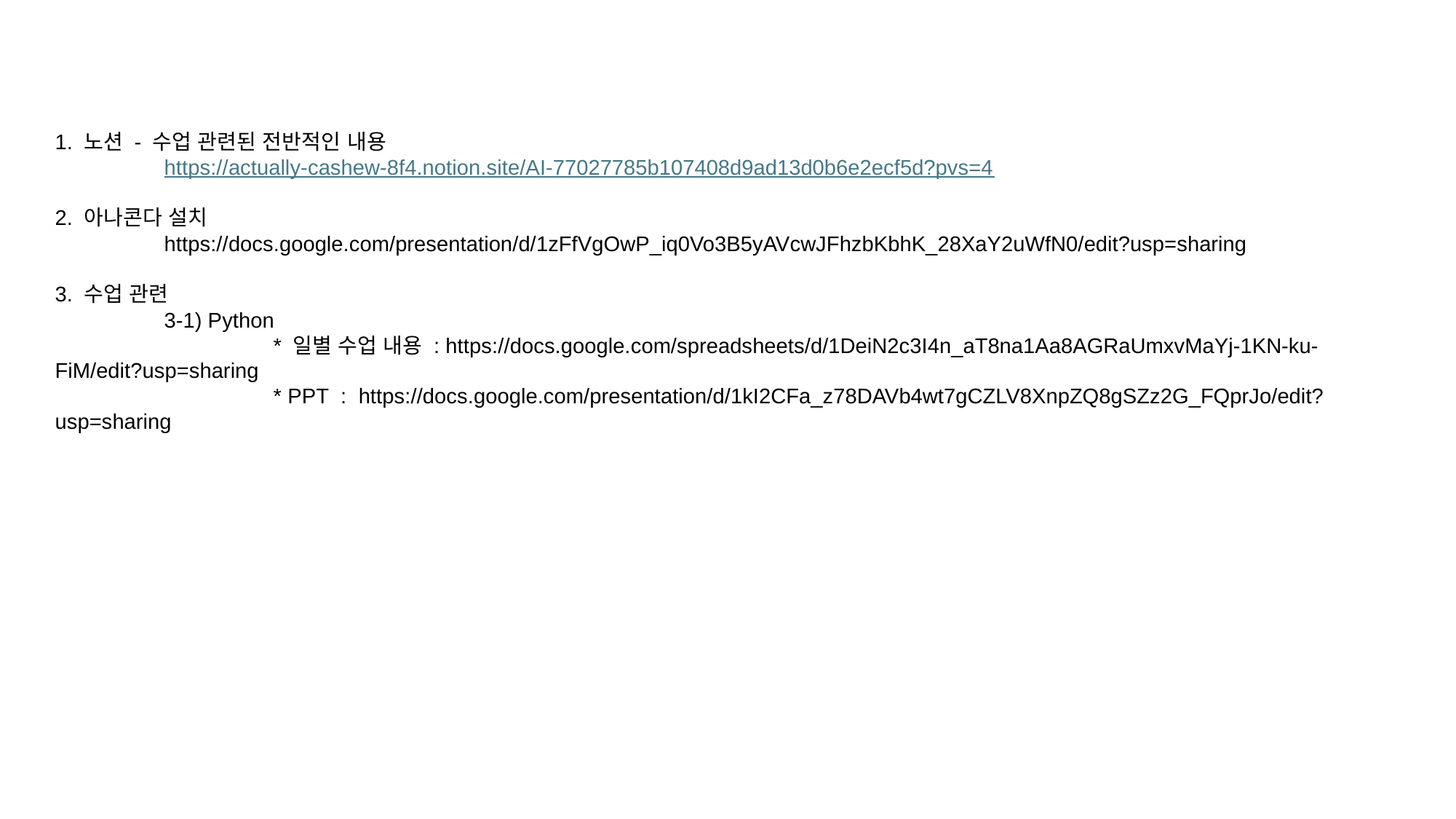

1. 노션 - 수업 관련된 전반적인 내용
 	https://actually-cashew-8f4.notion.site/AI-77027785b107408d9ad13d0b6e2ecf5d?pvs=4

2. 아나콘다 설치
	https://docs.google.com/presentation/d/1zFfVgOwP_iq0Vo3B5yAVcwJFhzbKbhK_28XaY2uWfN0/edit?usp=sharing

3. 수업 관련
	3-1) Python
		* 일별 수업 내용 : https://docs.google.com/spreadsheets/d/1DeiN2c3I4n_aT8na1Aa8AGRaUmxvMaYj-1KN-ku-FiM/edit?usp=sharing
		* PPT  :  https://docs.google.com/presentation/d/1kI2CFa_z78DAVb4wt7gCZLV8XnpZQ8gSZz2G_FQprJo/edit?usp=sharing